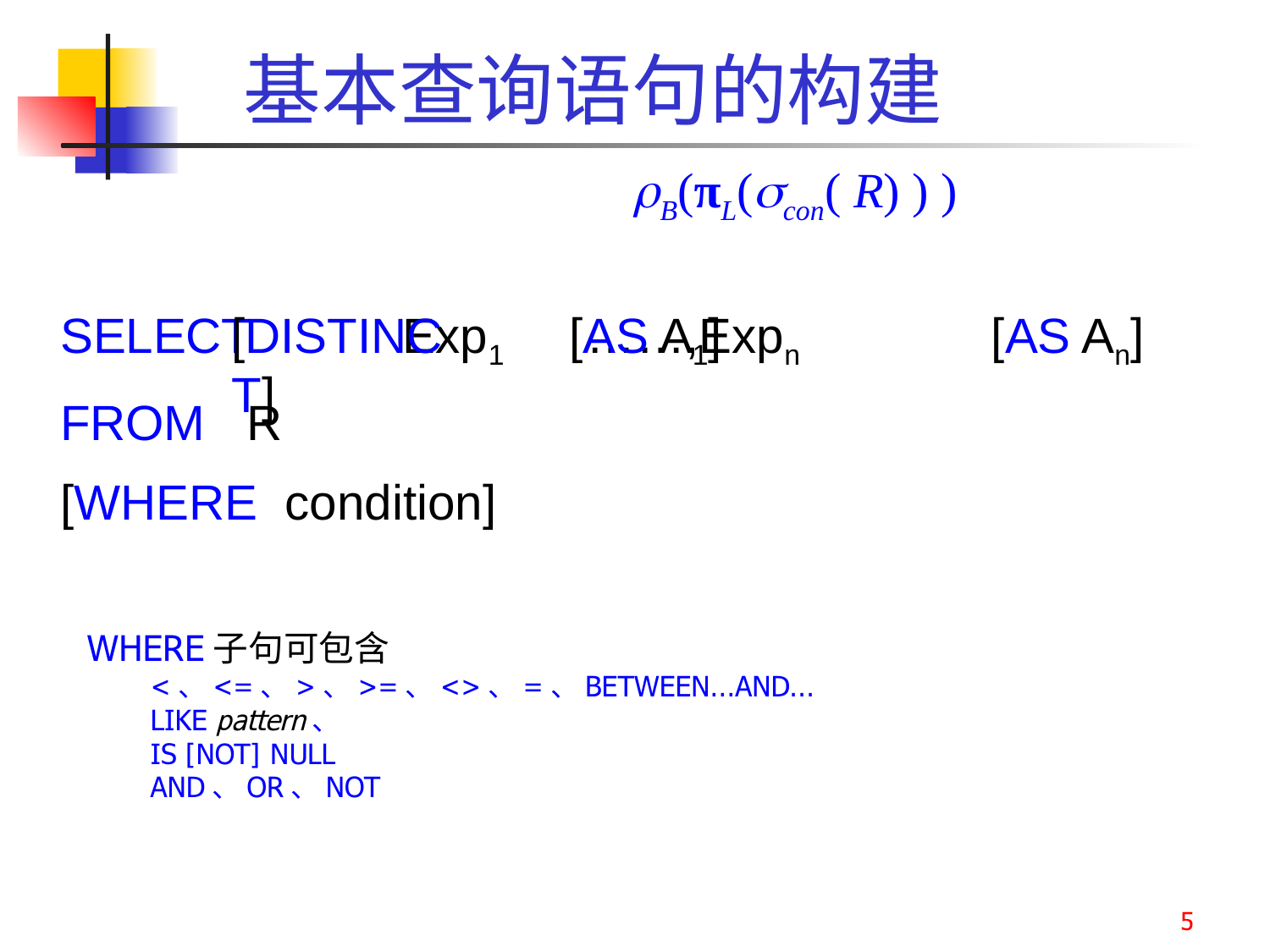

# 基本查询语句的构建
ρB(πL(σcon( R) ) )
 SELECT           Exp1      ……,Expn
 FROM   R
 [WHERE  condition]

[DISTINCT]
[AS A1]
[AS An]
WHERE子句可包含
<、<=、>、>=、<>、=、BETWEEN...AND...
LIKE pattern、
IS [NOT] NULL
AND、OR、NOT

5